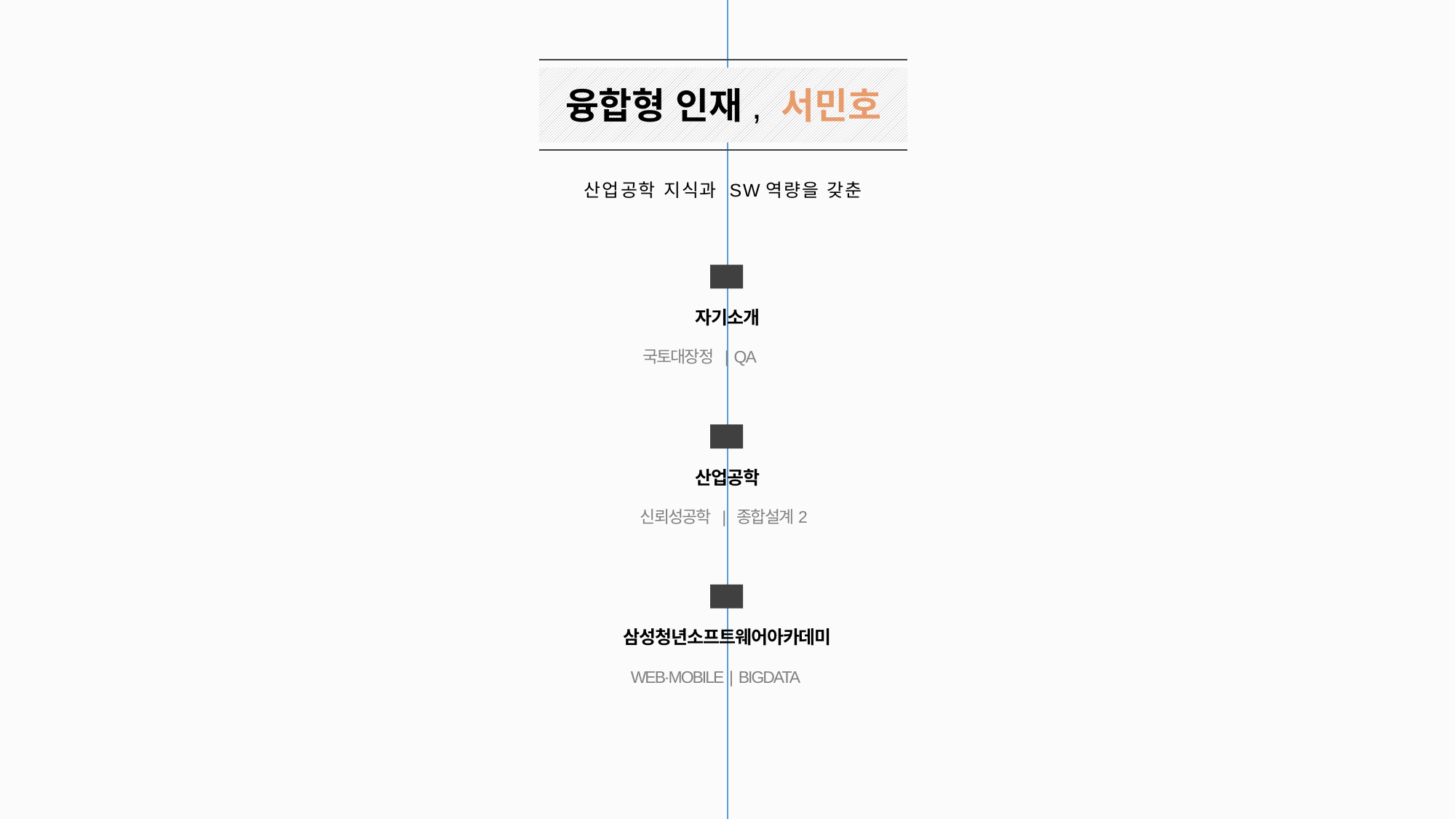

융합형 인재, 서민호
산업공학 지식과 SW역량을 갖춘
01

자기소개
국토대장정  |  QA
02

산업공학
신뢰성공학  |  종합설계2
03

삼성청년소프트웨어아카데미
WEB·MOBILE  |  BIGDATA